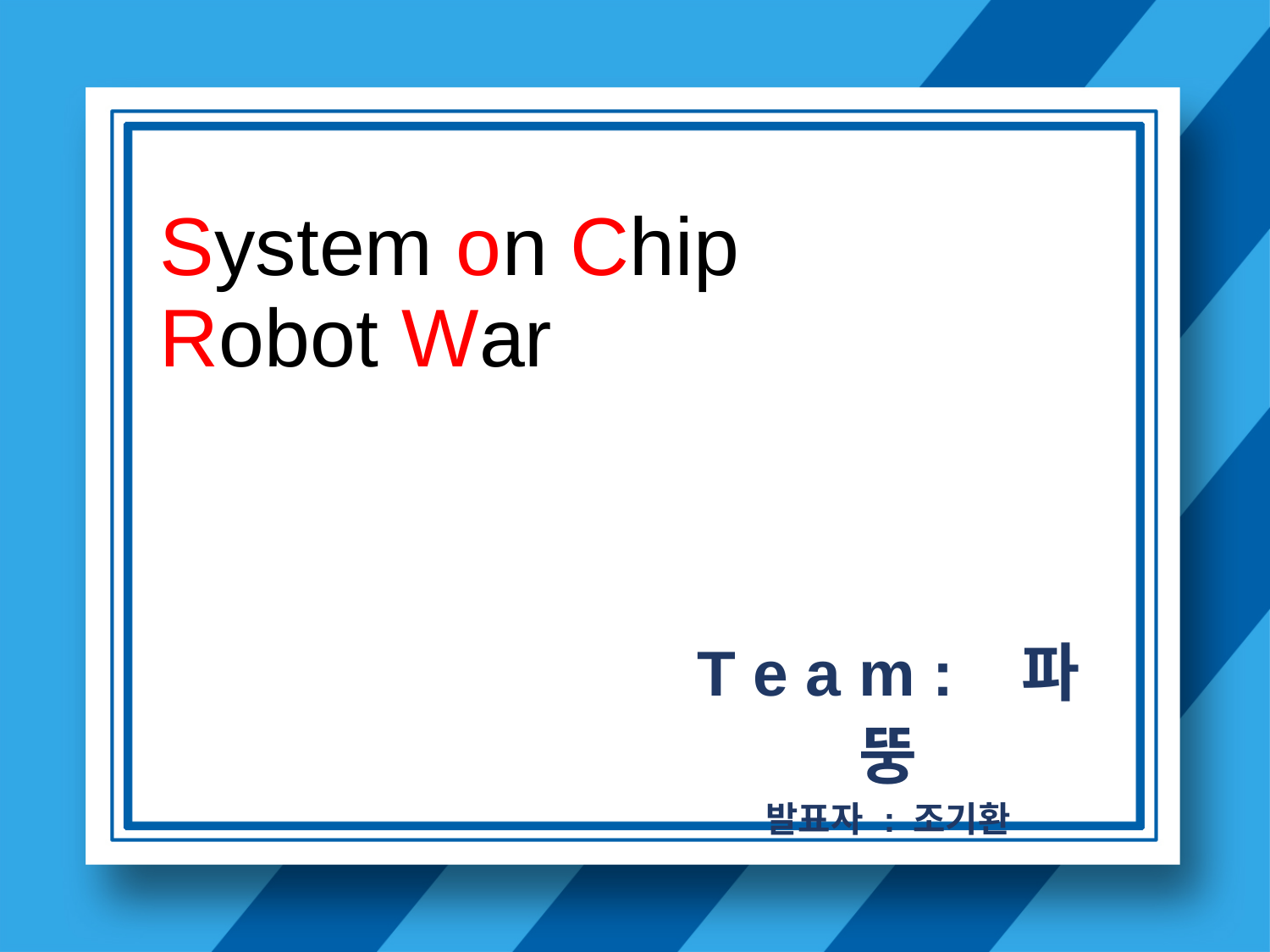

System on Chip
Robot War
by. 노랑망고
T e a m :   파 뚱
발표자 : 조기환